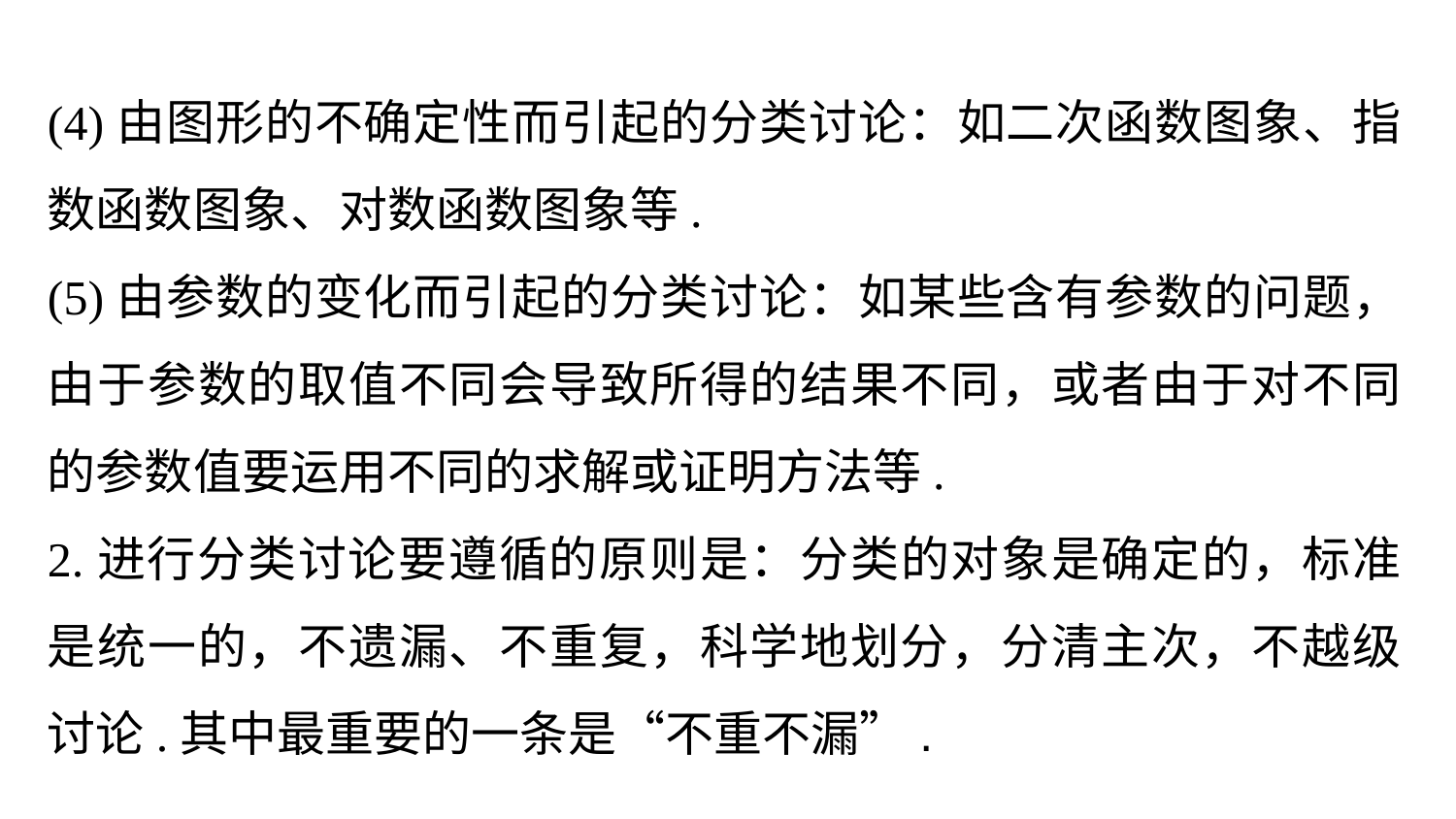

(4)由图形的不确定性而引起的分类讨论：如二次函数图象、指数函数图象、对数函数图象等.
(5)由参数的变化而引起的分类讨论：如某些含有参数的问题，由于参数的取值不同会导致所得的结果不同，或者由于对不同的参数值要运用不同的求解或证明方法等.
2.进行分类讨论要遵循的原则是：分类的对象是确定的，标准是统一的，不遗漏、不重复，科学地划分，分清主次，不越级讨论.其中最重要的一条是“不重不漏”.